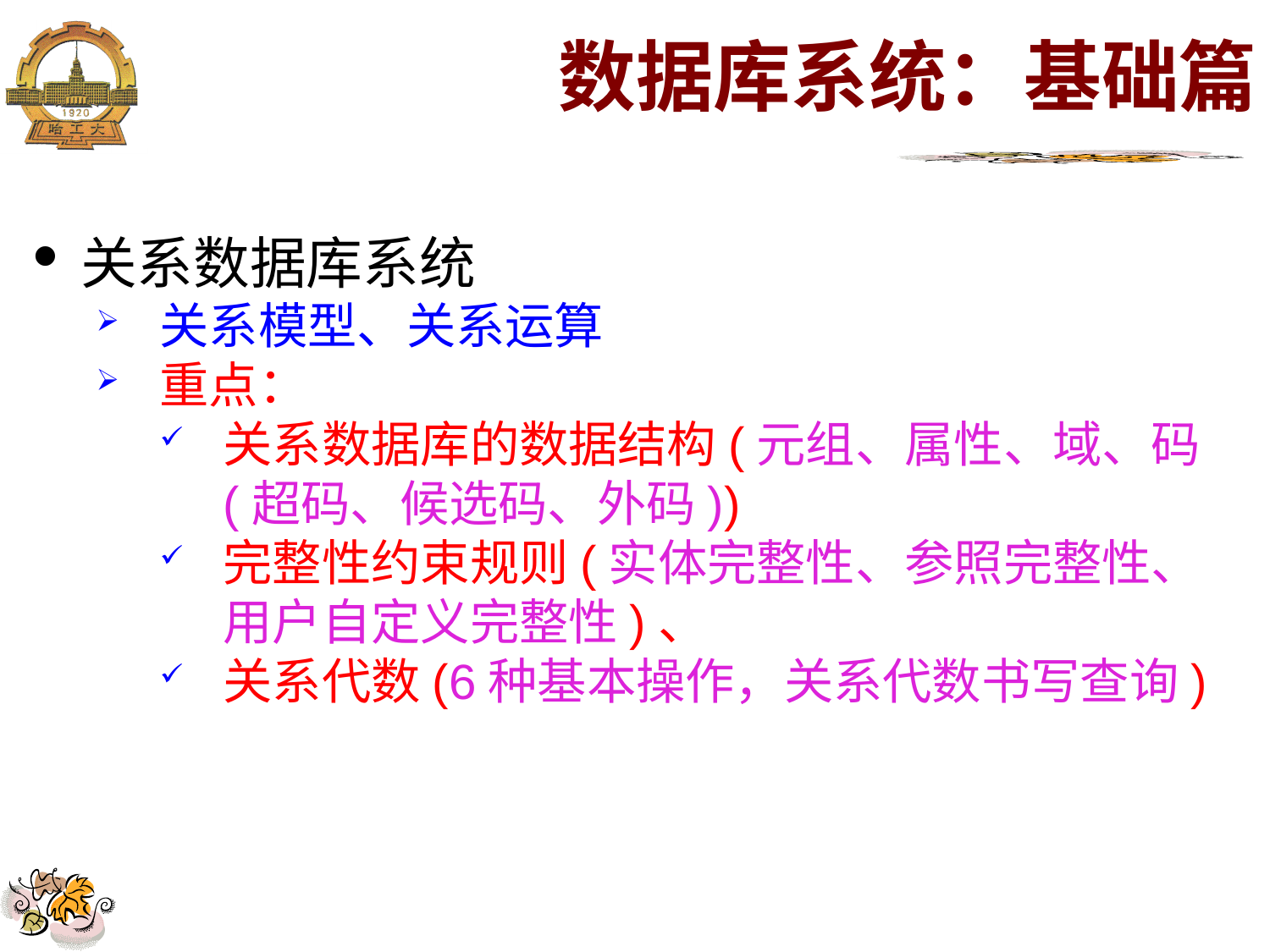

数据库系统：基础篇
关系数据库系统
关系模型、关系运算
重点：
关系数据库的数据结构(元组、属性、域、码(超码、候选码、外码))
完整性约束规则(实体完整性、参照完整性、用户自定义完整性)、
关系代数(6种基本操作，关系代数书写查询)